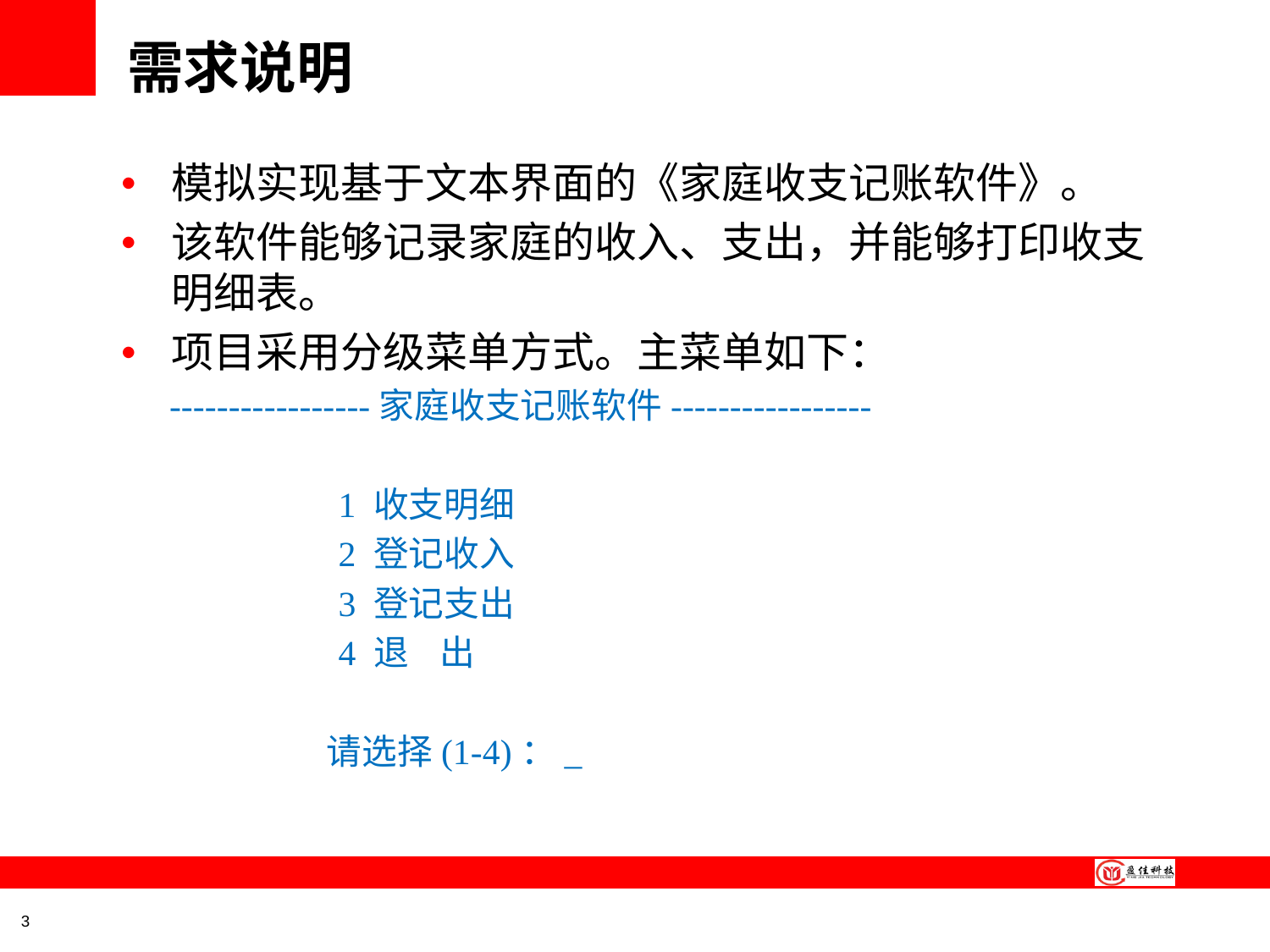

# 需求说明
模拟实现基于文本界面的《家庭收支记账软件》。
该软件能够记录家庭的收入、支出，并能够打印收支明细表。
项目采用分级菜单方式。主菜单如下：
-----------------家庭收支记账软件-----------------

                   1 收支明细
                   2 登记收入
                   3 登记支出
                   4 退    出

                   请选择(1-4)：_

3